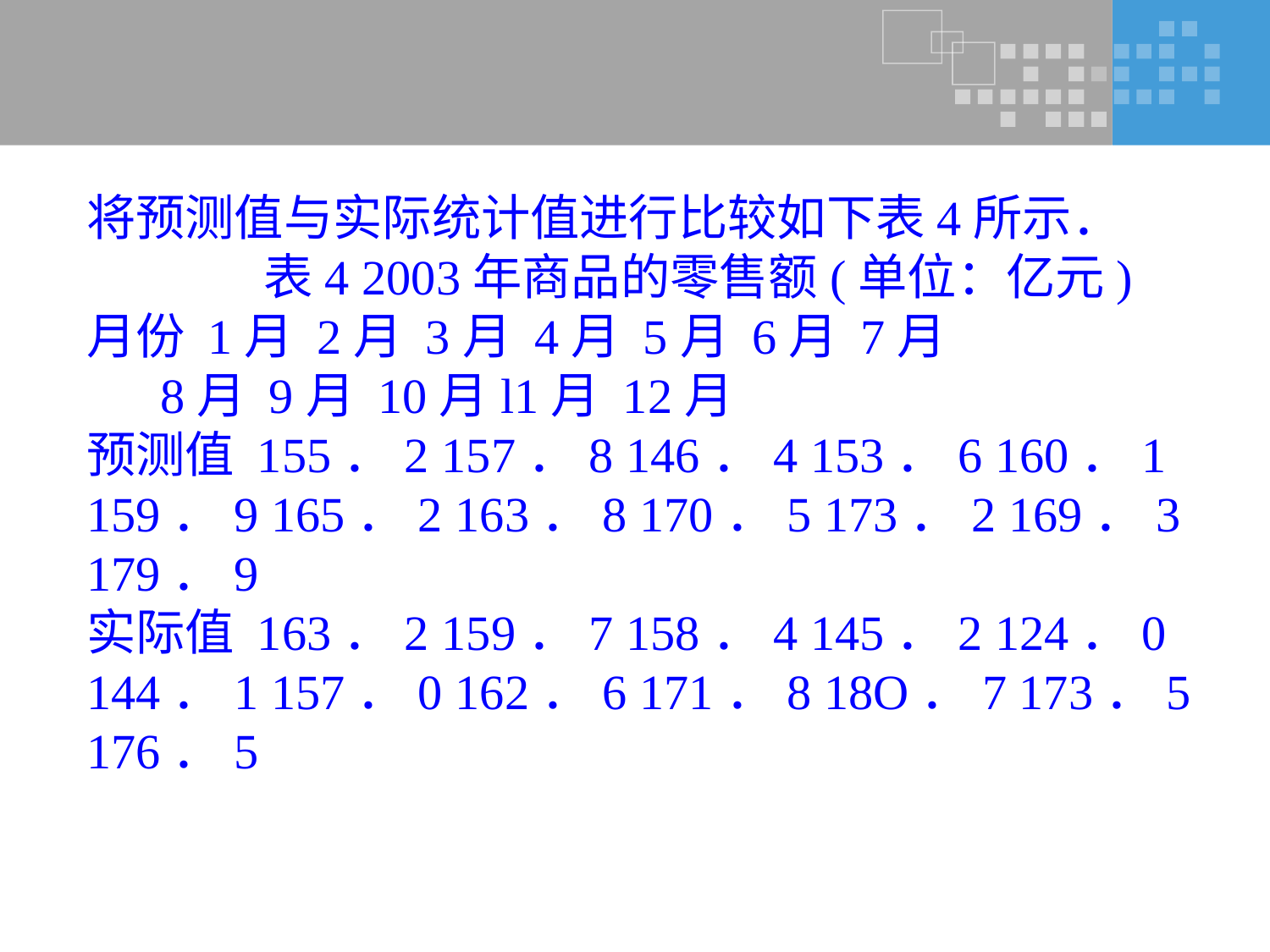

将预测值与实际统计值进行比较如下表4所示．
               表4 2003年商品的零售额(单位：亿元)
月份 1月 2月 3月 4月 5月 6月 7月
      8月 9月 10月l1月 12月
预测值 155．2 157．8 146．4 153．6 160．1 159．9 165．2 163．8 170．5 173．2 169．3 179．9
实际值 163．2 159．7 158．4 145．2 124．0 144．1 157．0 162．6 171．8 18O．7 173．5 176．5